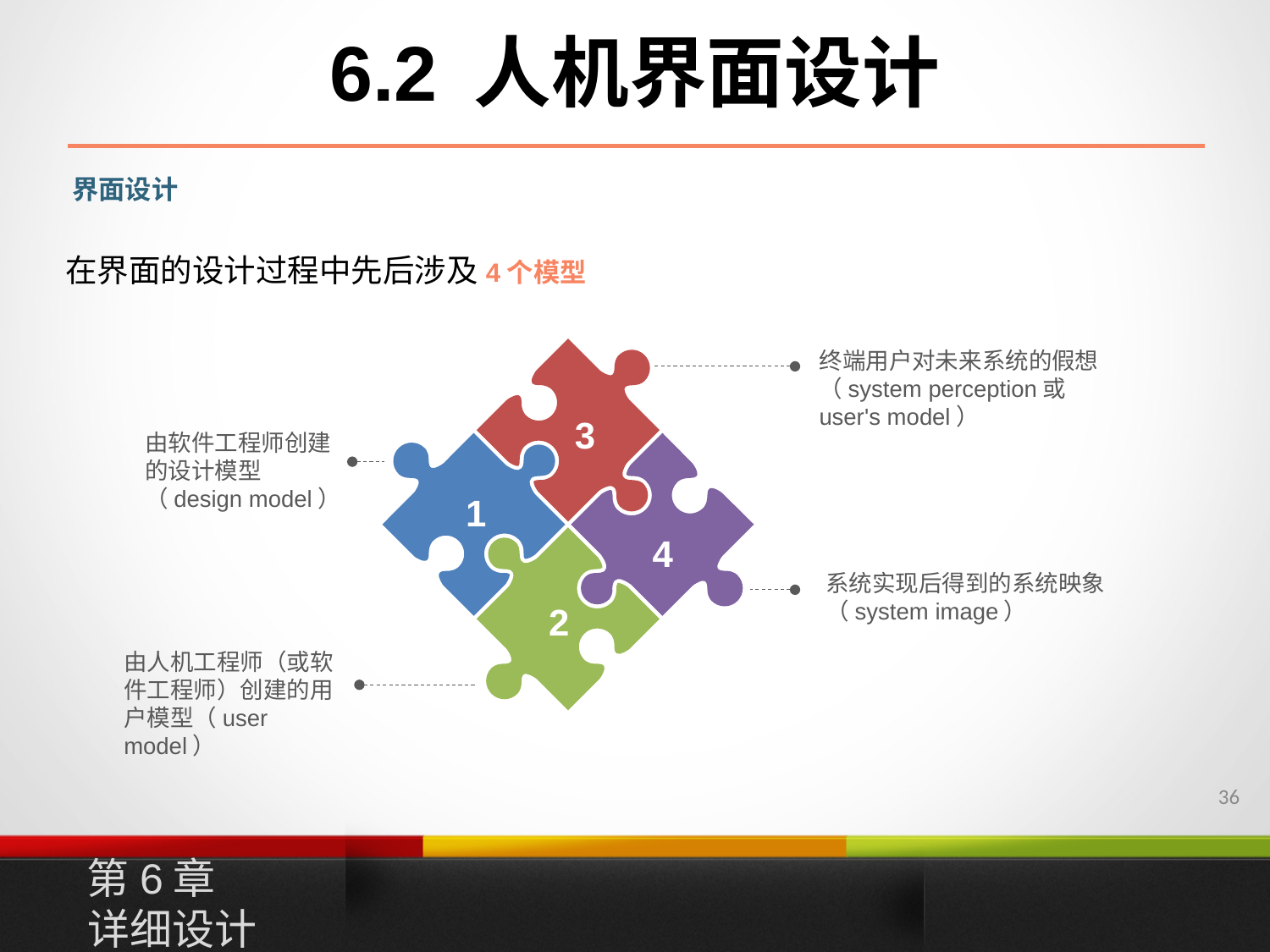

6.2 人机界面设计
界面设计
在界面的设计过程中先后涉及4个模型
终端用户对未来系统的假想（system perception或user's model）

3

由软件工程师创建的设计模型（design model）

1
4

系统实现后得到的系统映象（system image）
2
由人机工程师（或软件工程师）创建的用户模型（user model）
36
第6章
详细设计